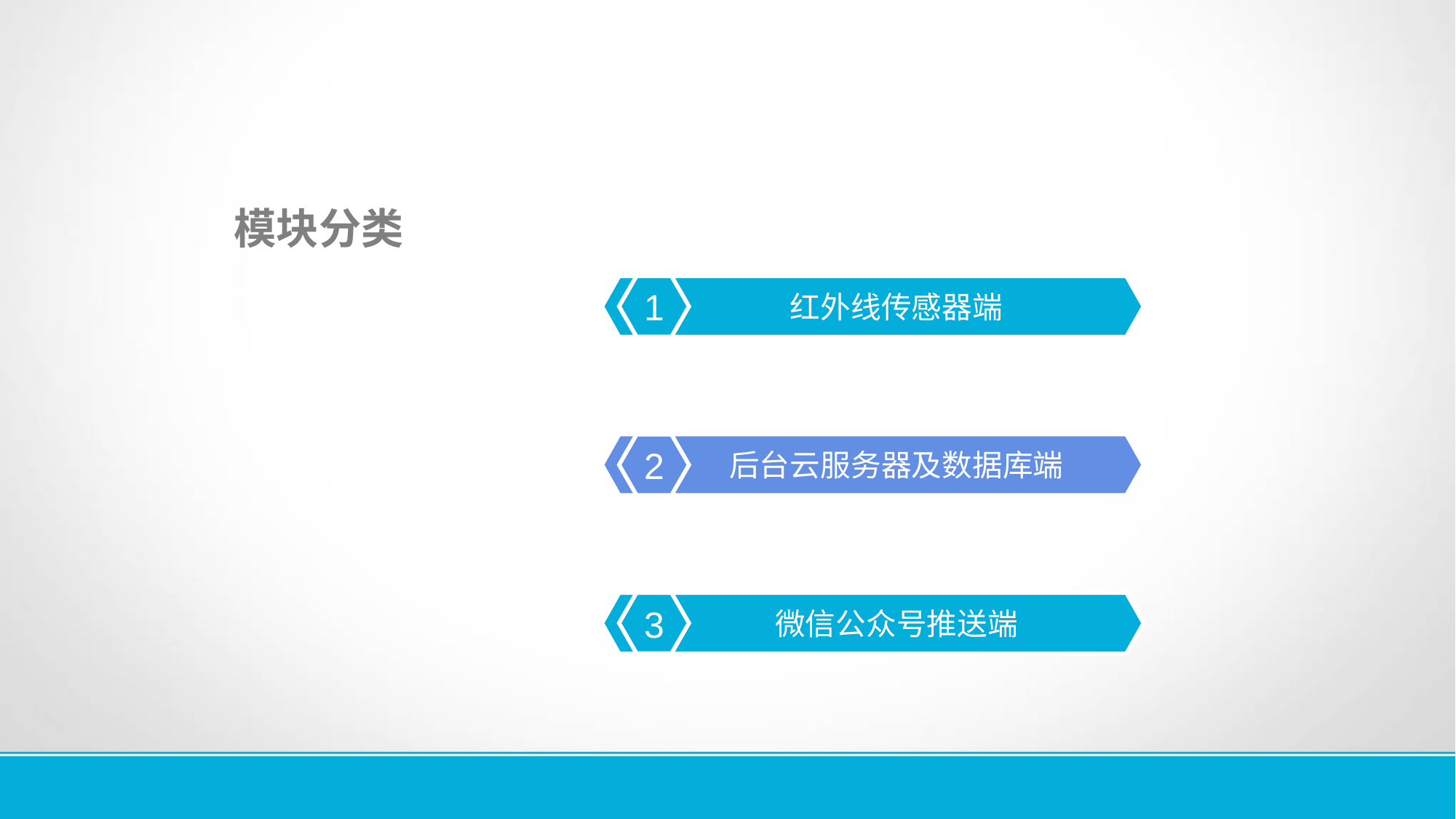

模块分类
红外线传感器端
1
后台云服务器及数据库端
2
3
微信公众号推送端